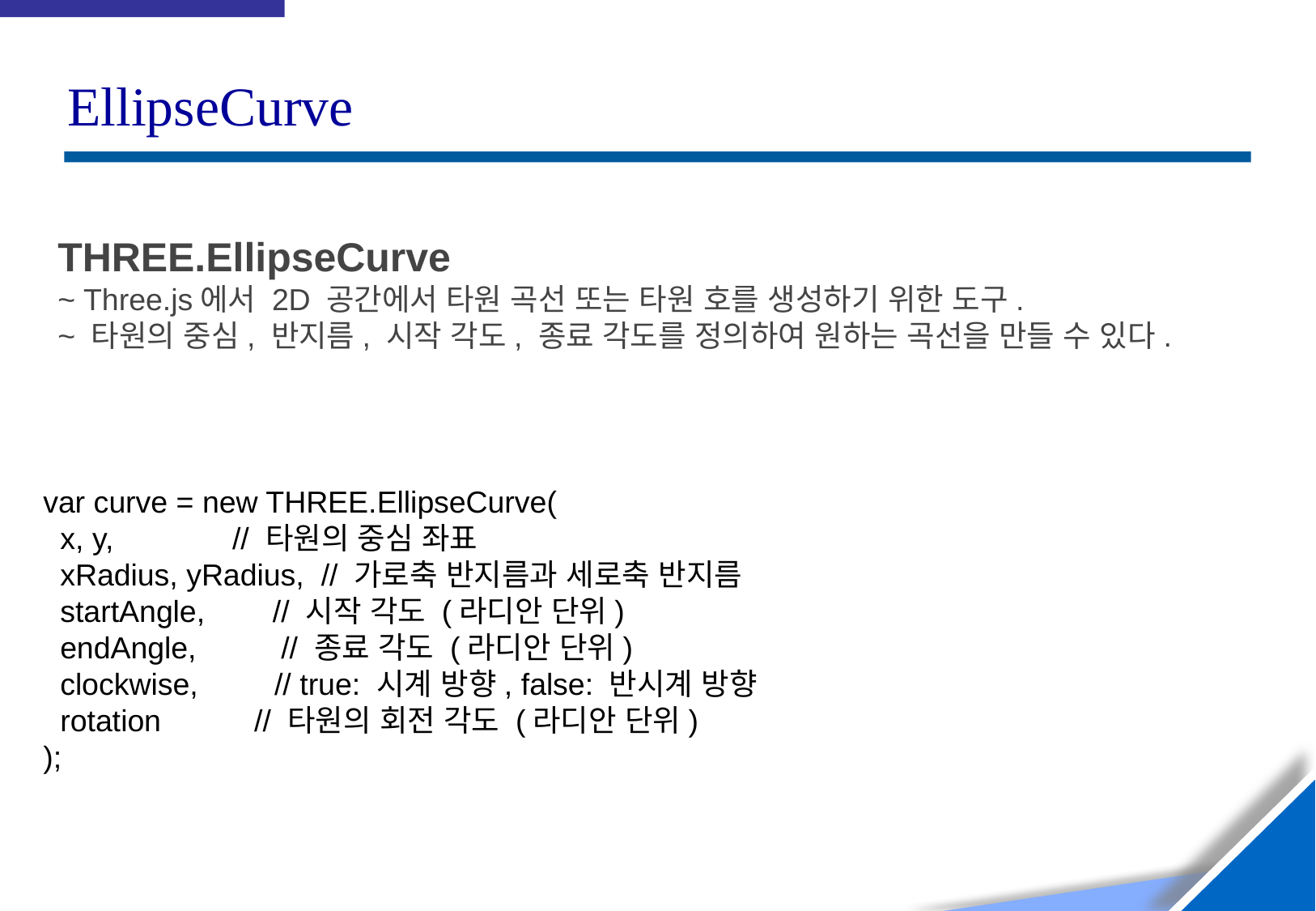

# EllipseCurve
THREE.EllipseCurve
~ Three.js에서 2D 공간에서 타원 곡선 또는 타원 호를 생성하기 위한 도구.
~ 타원의 중심, 반지름, 시작 각도, 종료 각도를 정의하여 원하는 곡선을 만들 수 있다.
var curve = new THREE.EllipseCurve(
  x, y,              // 타원의 중심 좌표
  xRadius, yRadius,  // 가로축 반지름과 세로축 반지름
  startAngle,        // 시작 각도 (라디안 단위)
  endAngle,          // 종료 각도 (라디안 단위)
  clockwise,         // true: 시계 방향, false: 반시계 방향
  rotation           // 타원의 회전 각도 (라디안 단위)
);